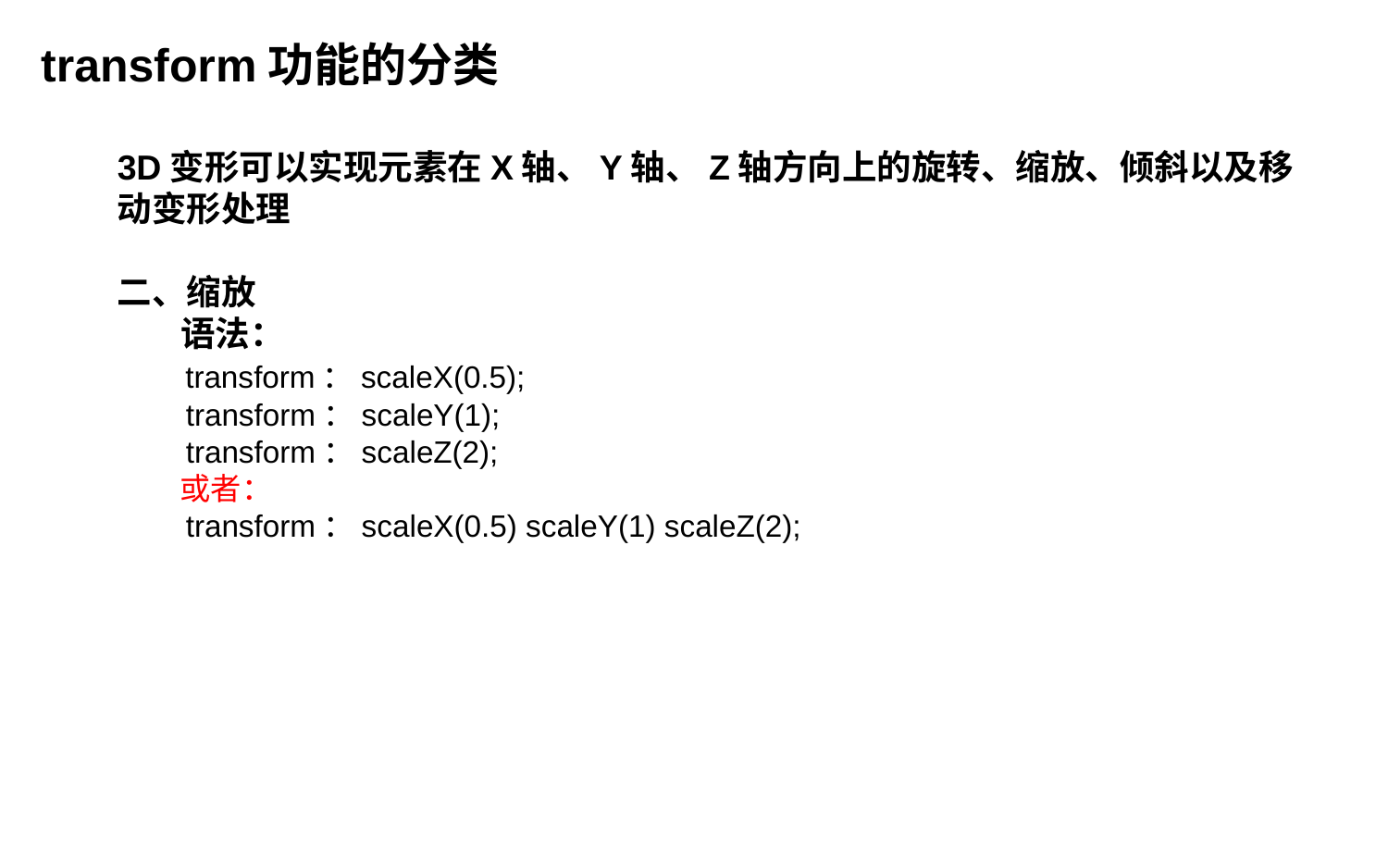

transform功能的分类
3D变形可以实现元素在X轴、Y轴、Z轴方向上的旋转、缩放、倾斜以及移动变形处理

二、缩放
       语法：
       transform：scaleX(0.5);
        transform：scaleY(1);
        transform：scaleZ(2);
        或者：
        transform：scaleX(0.5) scaleY(1) scaleZ(2);